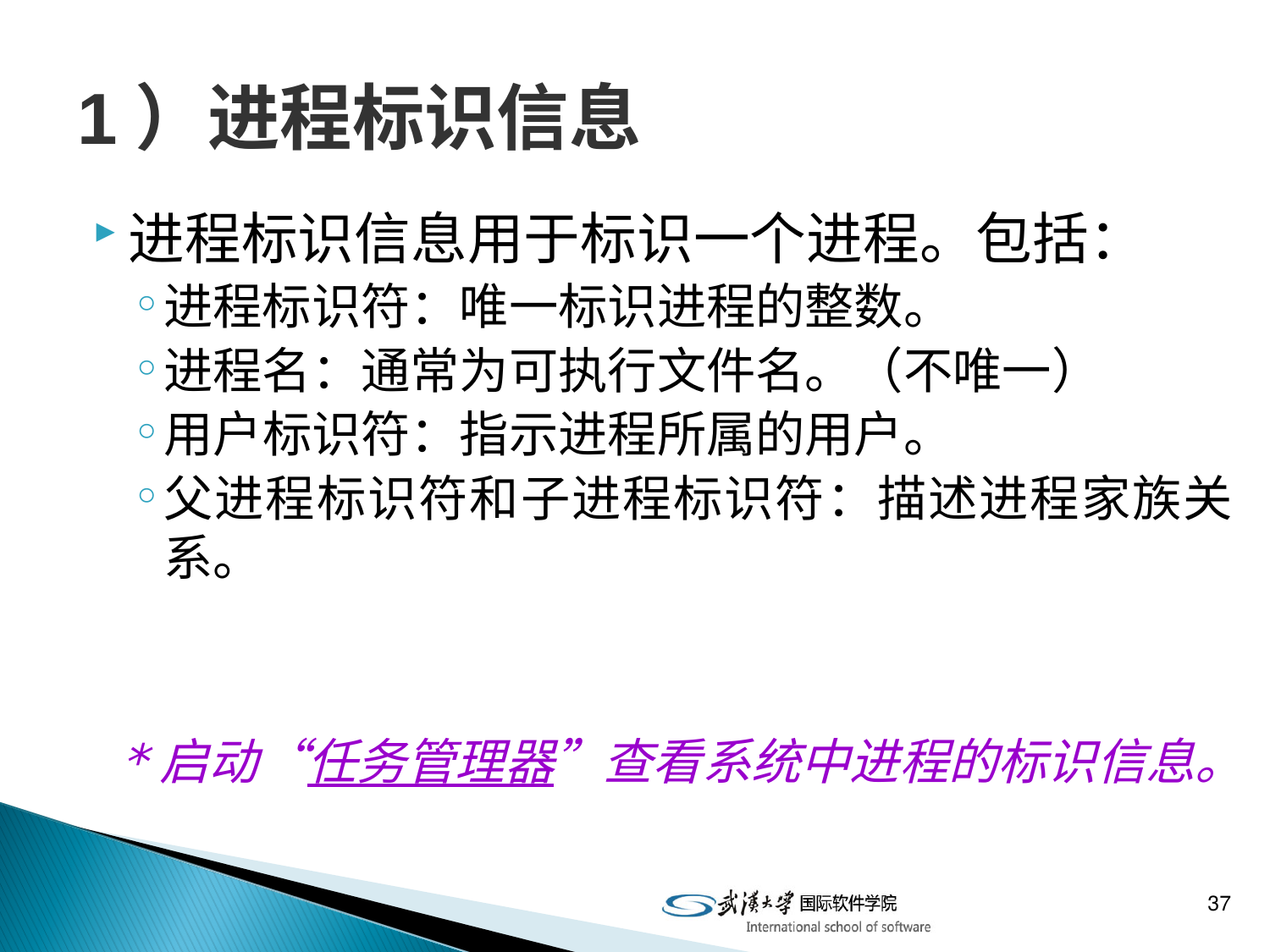

# 1）进程标识信息
进程标识信息用于标识一个进程。包括：
进程标识符：唯一标识进程的整数。
进程名：通常为可执行文件名。（不唯一）
用户标识符：指示进程所属的用户。
父进程标识符和子进程标识符：描述进程家族关系。
*启动“任务管理器”查看系统中进程的标识信息。